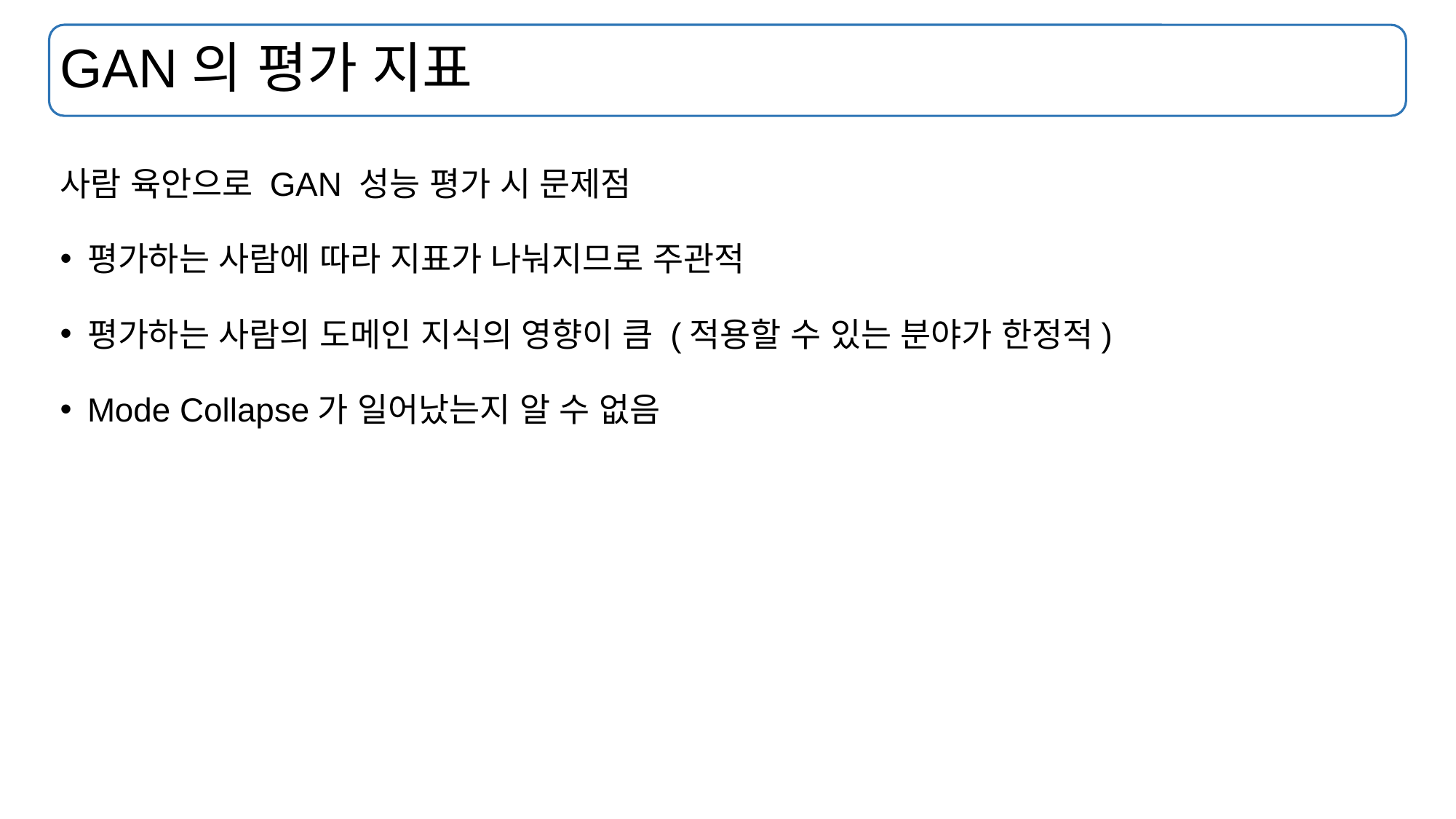

# GAN의 평가 지표
사람 육안으로 GAN 성능 평가 시 문제점
평가하는 사람에 따라 지표가 나눠지므로 주관적
평가하는 사람의 도메인 지식의 영향이 큼 (적용할 수 있는 분야가 한정적)
Mode Collapse가 일어났는지 알 수 없음